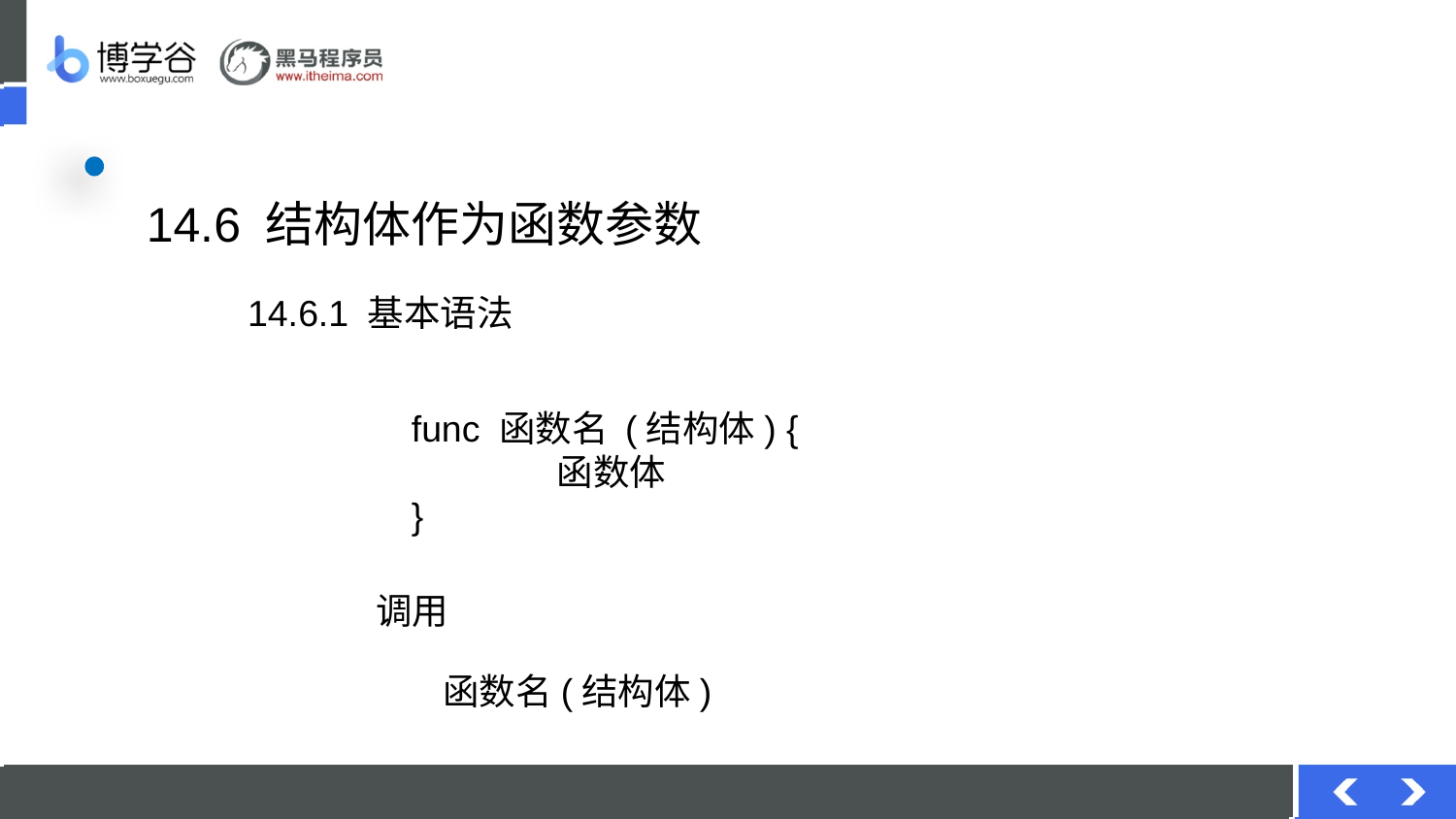

# 14.6 结构体作为函数参数
14.6.1 基本语法
func 函数名 (结构体) {
	函数体
}
调用
函数名(结构体)